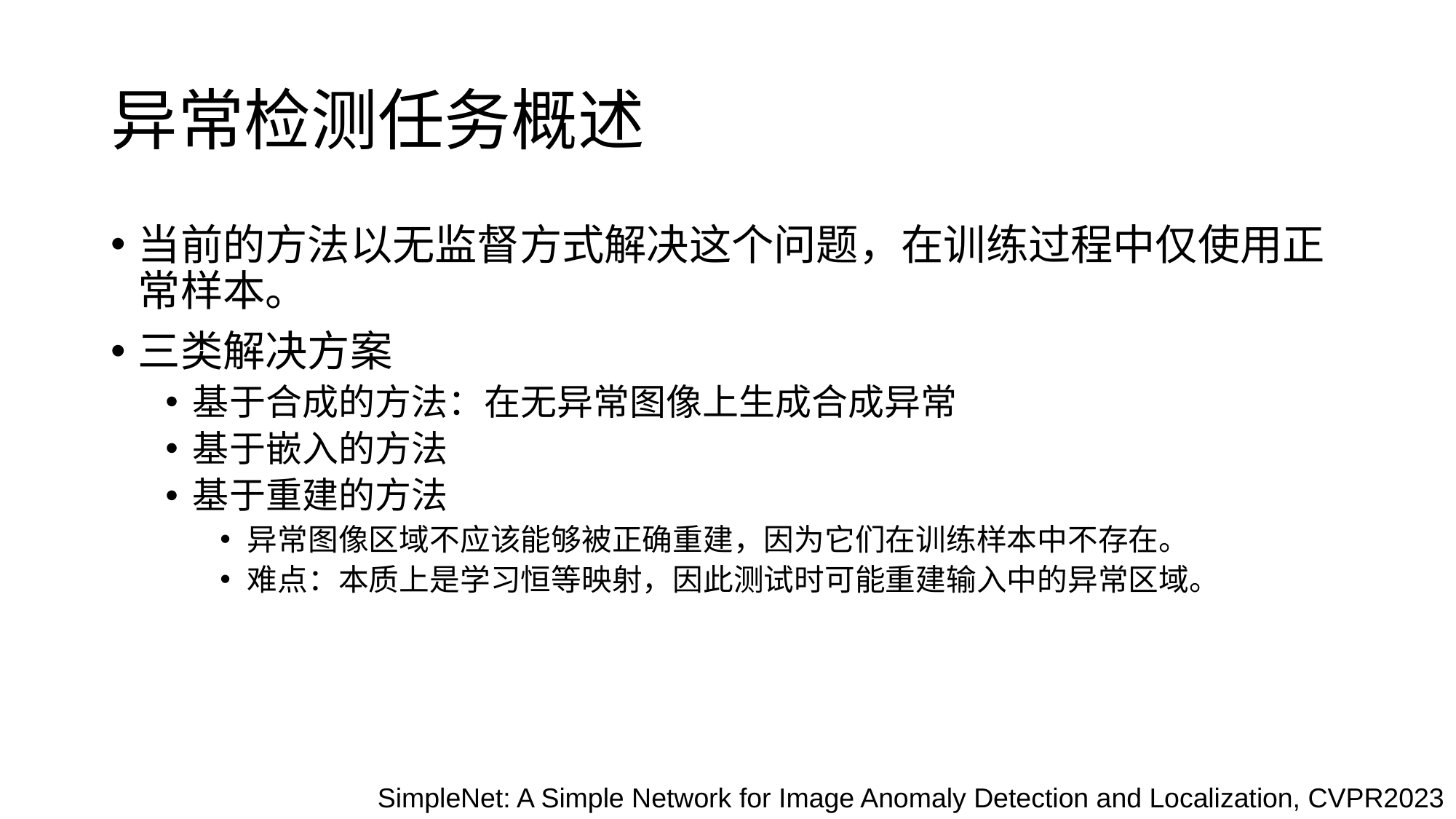

# 异常检测任务概述
当前的方法以无监督方式解决这个问题，在训练过程中仅使用正常样本。
三类解决方案
基于合成的方法：在无异常图像上生成合成异常
基于嵌入的方法
基于重建的方法
异常图像区域不应该能够被正确重建，因为它们在训练样本中不存在。
难点：本质上是学习恒等映射，因此测试时可能重建输入中的异常区域。
SimpleNet: A Simple Network for Image Anomaly Detection and Localization, CVPR2023